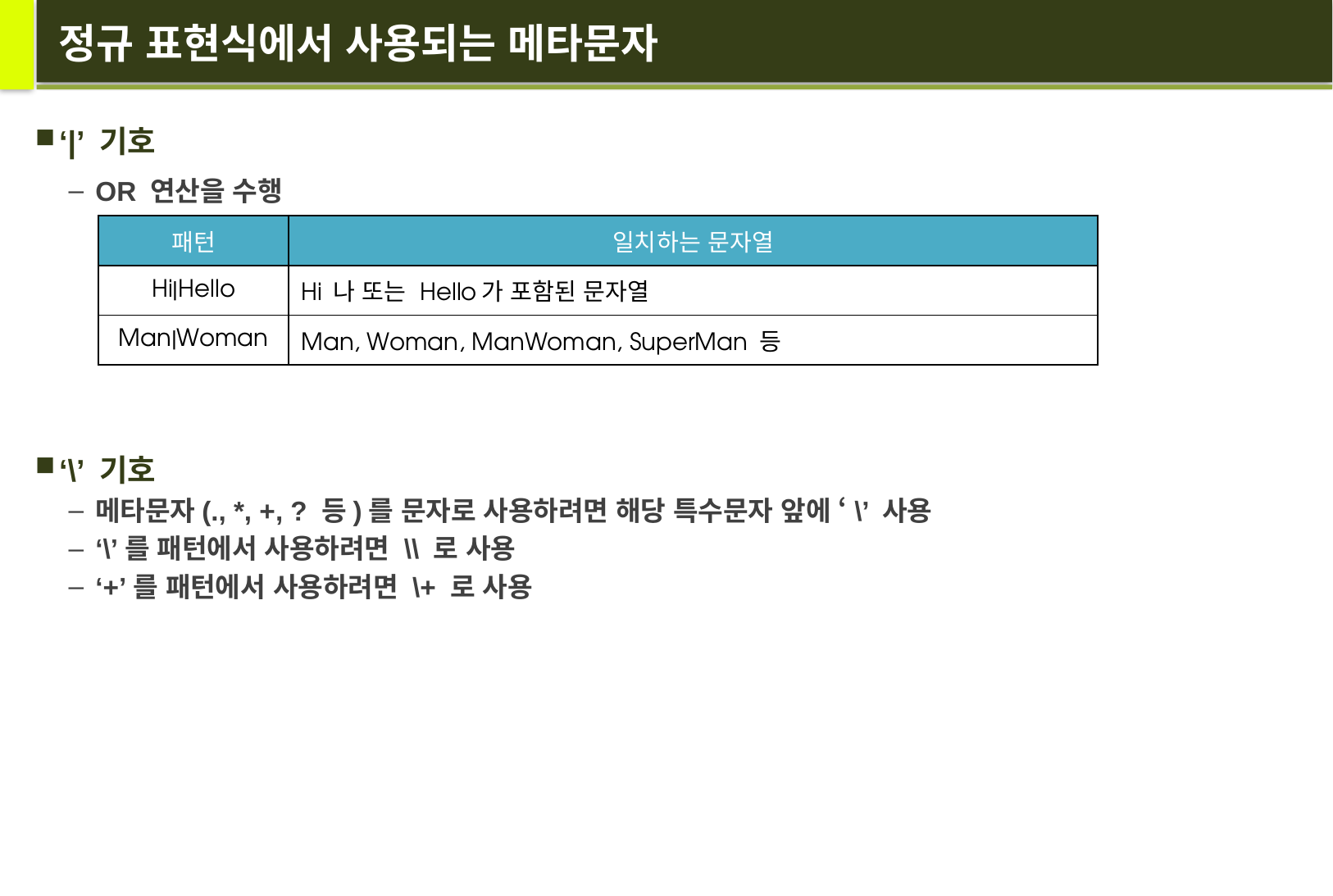

# 정규 표현식에서 사용되는 메타문자
‘|’ 기호
OR 연산을 수행

‘\’ 기호
메타문자(., *, +, ? 등)를 문자로 사용하려면 해당 특수문자 앞에 ‘\’ 사용
‘\’를 패턴에서 사용하려면 \\ 로 사용
‘+’를 패턴에서 사용하려면 \+ 로 사용
| 패턴 | 일치하는 문자열 |
| --- | --- |
| Hi|Hello | Hi 나 또는 Hello가 포함된 문자열 |
| Man|Woman | Man, Woman, ManWoman, SuperMan 등 |